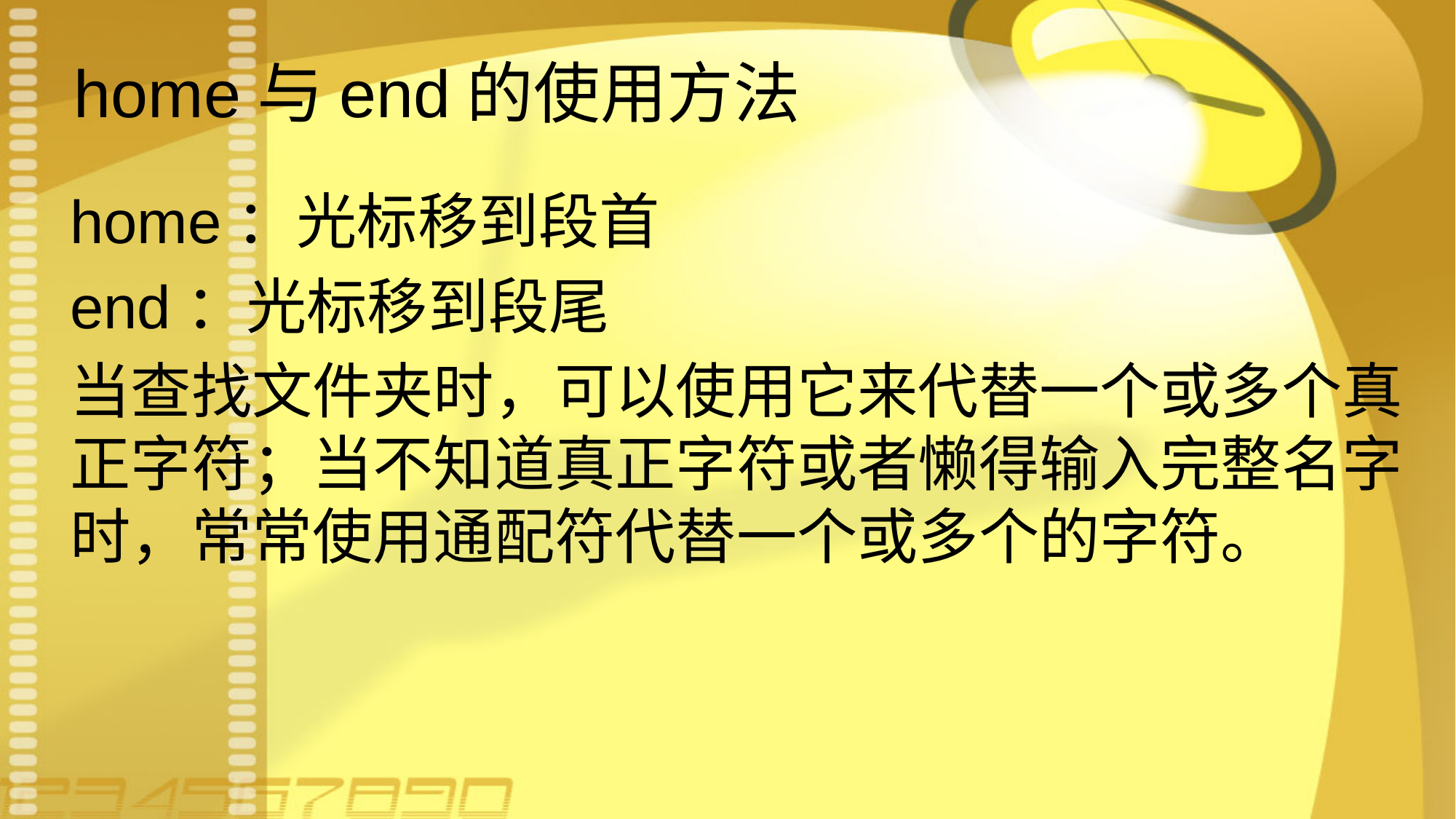

# home与end的使用方法
home：光标移到段首
end：光标移到段尾
当查找文件夹时，可以使用它来代替一个或多个真正字符；当不知道真正字符或者懒得输入完整名字时，常常使用通配符代替一个或多个的字符。